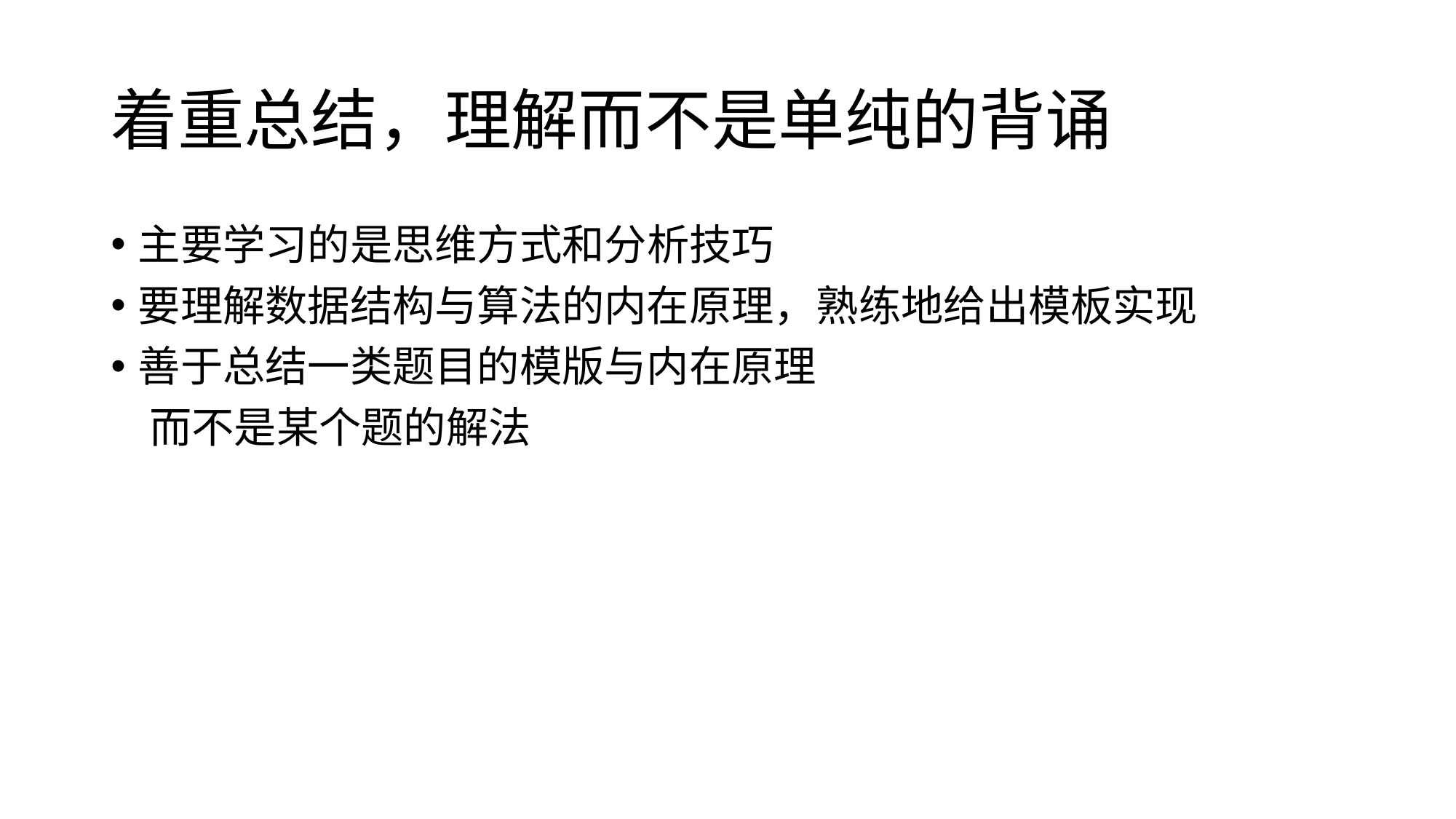

# 着重总结，理解而不是单纯的背诵
主要学习的是思维方式和分析技巧
要理解数据结构与算法的内在原理，熟练地给出模板实现
善于总结一类题目的模版与内在原理
   而不是某个题的解法